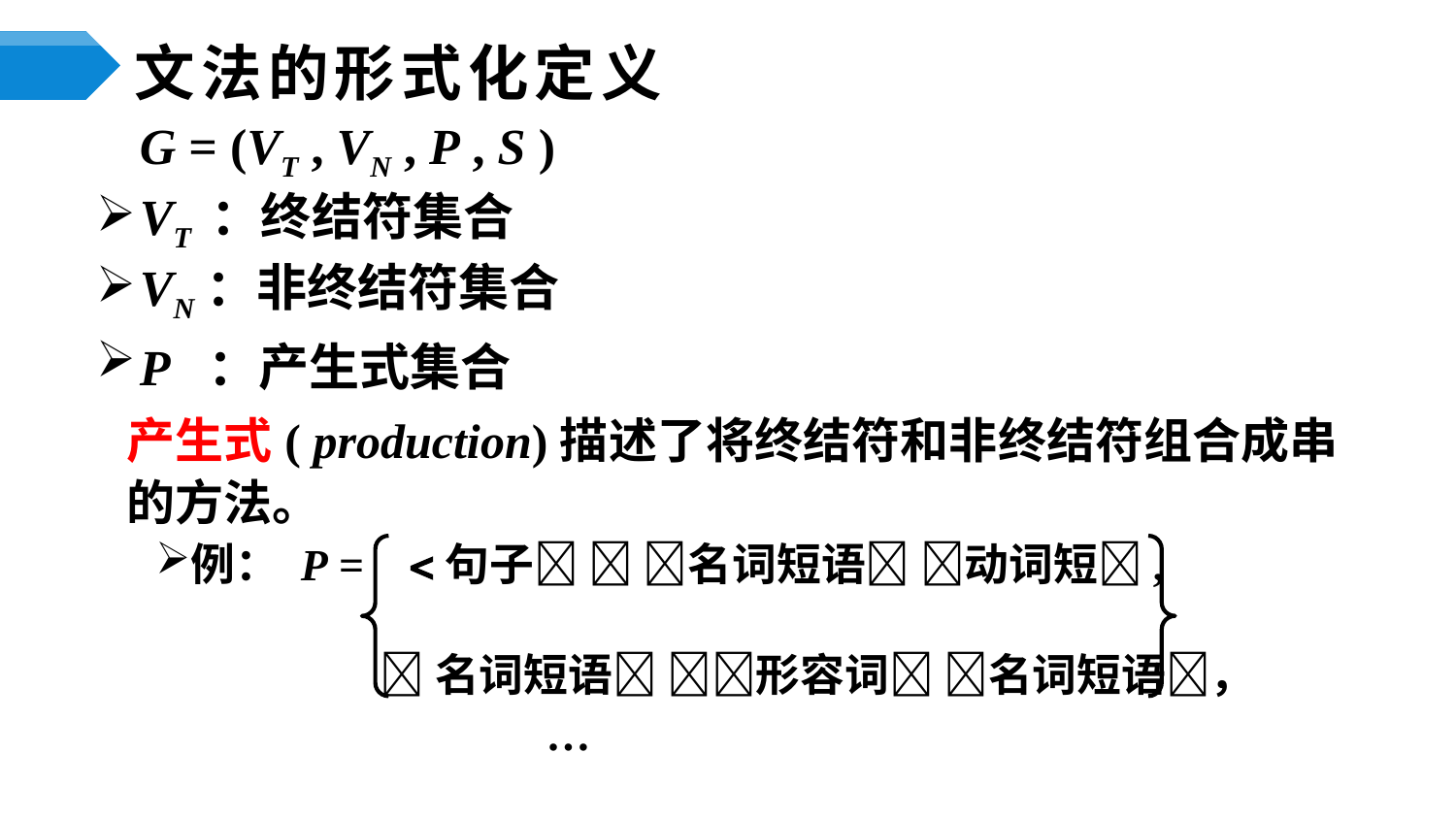

# 文法的形式化定义
	G = (VT , VN , P , S )
VT ：终结符集合
VN：非终结符集合
P  ：产生式集合
	产生式( production)描述了将终结符和非终结符组合成串的方法。
例： P =    <句子> → <名词短语> <动词短>,
                      <名词短语> →<形容词> <名词短语>，
                                   …